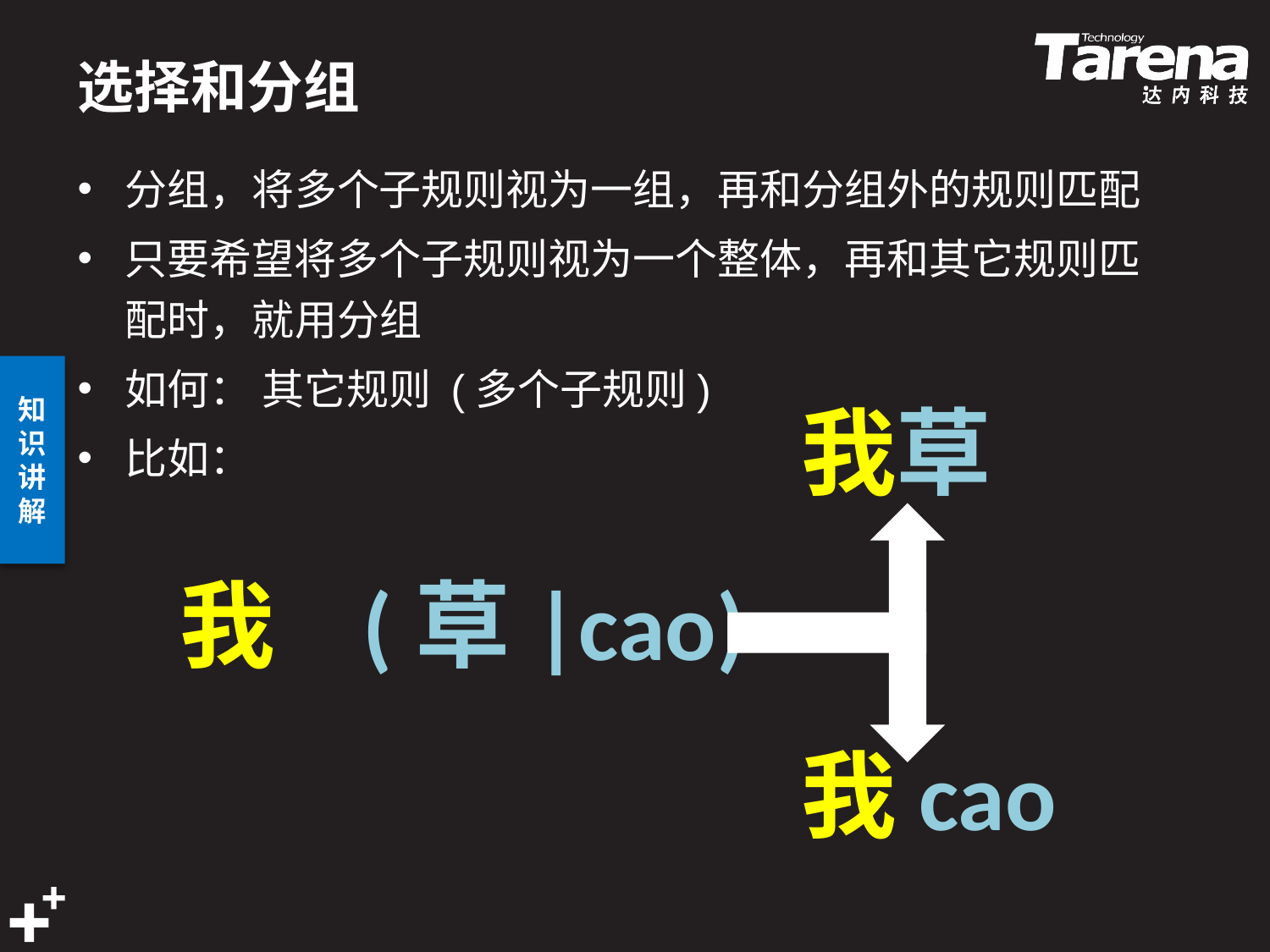

# 选择和分组
分组，将多个子规则视为一组，再和分组外的规则匹配
只要希望将多个子规则视为一个整体，再和其它规则匹配时，就用分组
如何： 其它规则 (多个子规则)
比如：
我草

我cao

我   (草|cao)